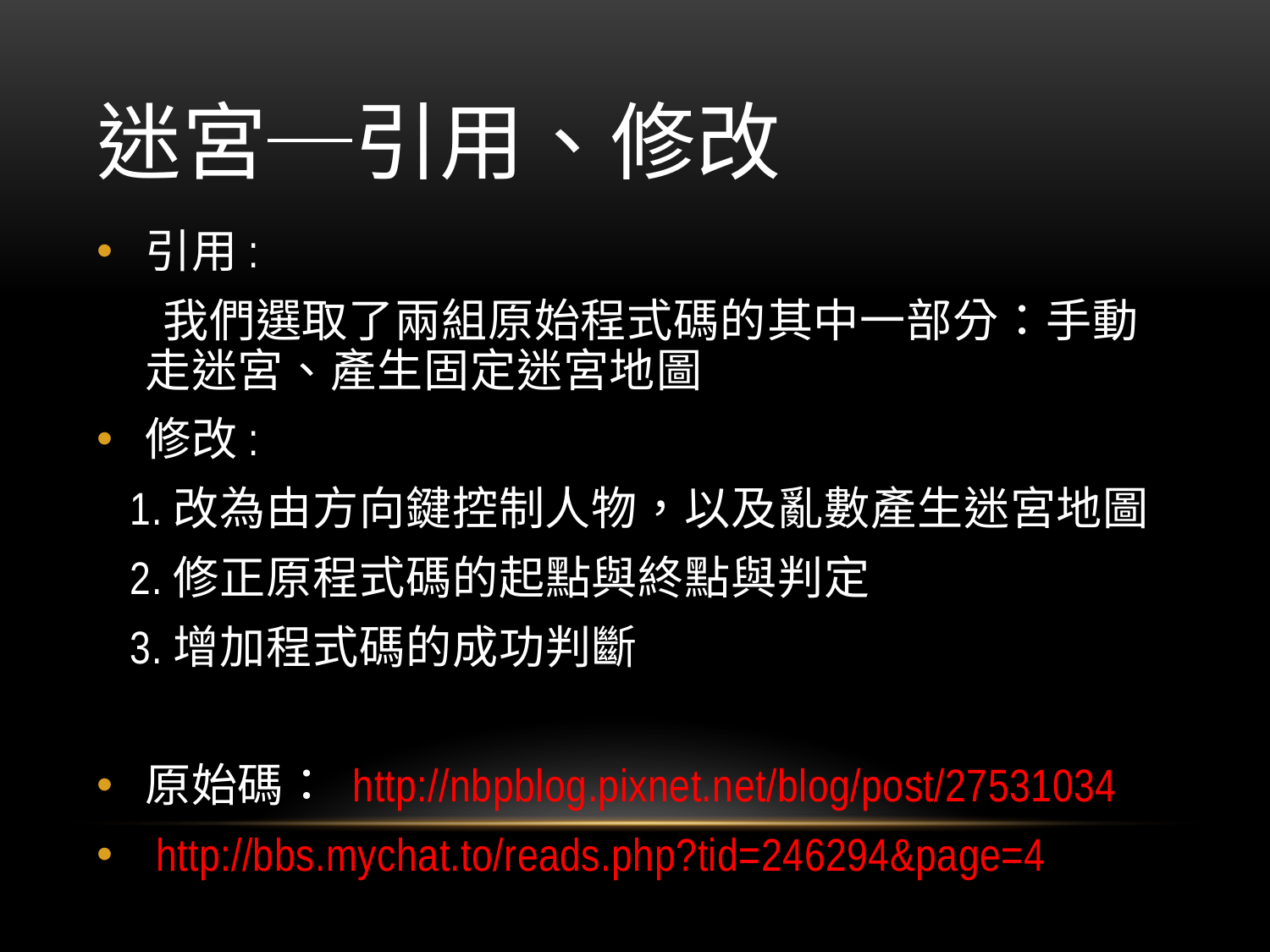

# 迷宮─引用、修改
引用:
     我們選取了兩組原始程式碼的其中一部分：手動走迷宮、產生固定迷宮地圖
修改:
   1.改為由方向鍵控制人物，以及亂數產生迷宮地圖
   2.修正原程式碼的起點與終點與判定
   3.增加程式碼的成功判斷

原始碼： http://nbpblog.pixnet.net/blog/post/27531034
 http://bbs.mychat.to/reads.php?tid=246294&page=4